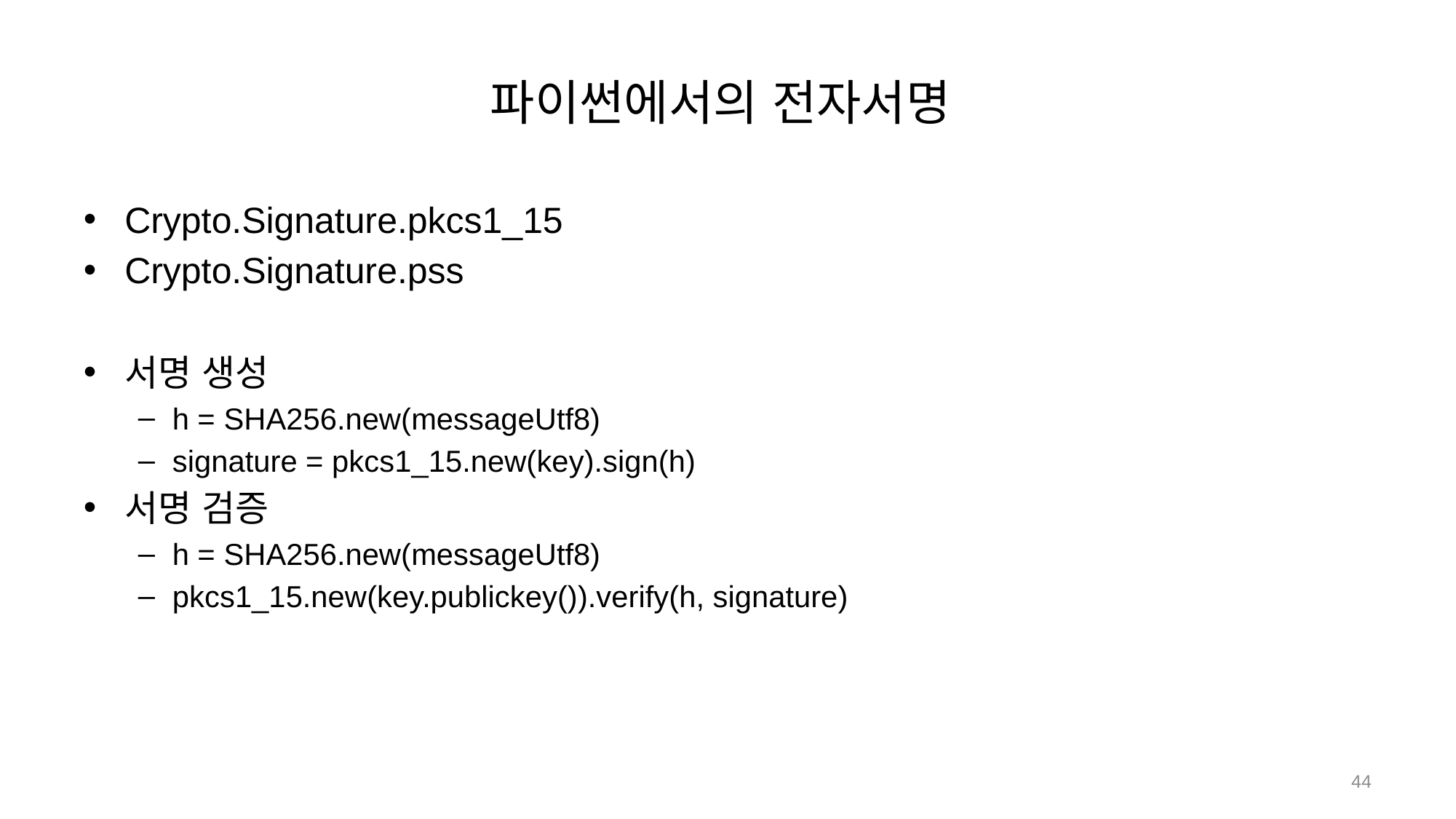

# 파이썬에서의 전자서명
Crypto.Signature.pkcs1_15
Crypto.Signature.pss

서명 생성
h = SHA256.new(messageUtf8)
signature = pkcs1_15.new(key).sign(h)
서명 검증
h = SHA256.new(messageUtf8)
pkcs1_15.new(key.publickey()).verify(h, signature)

44